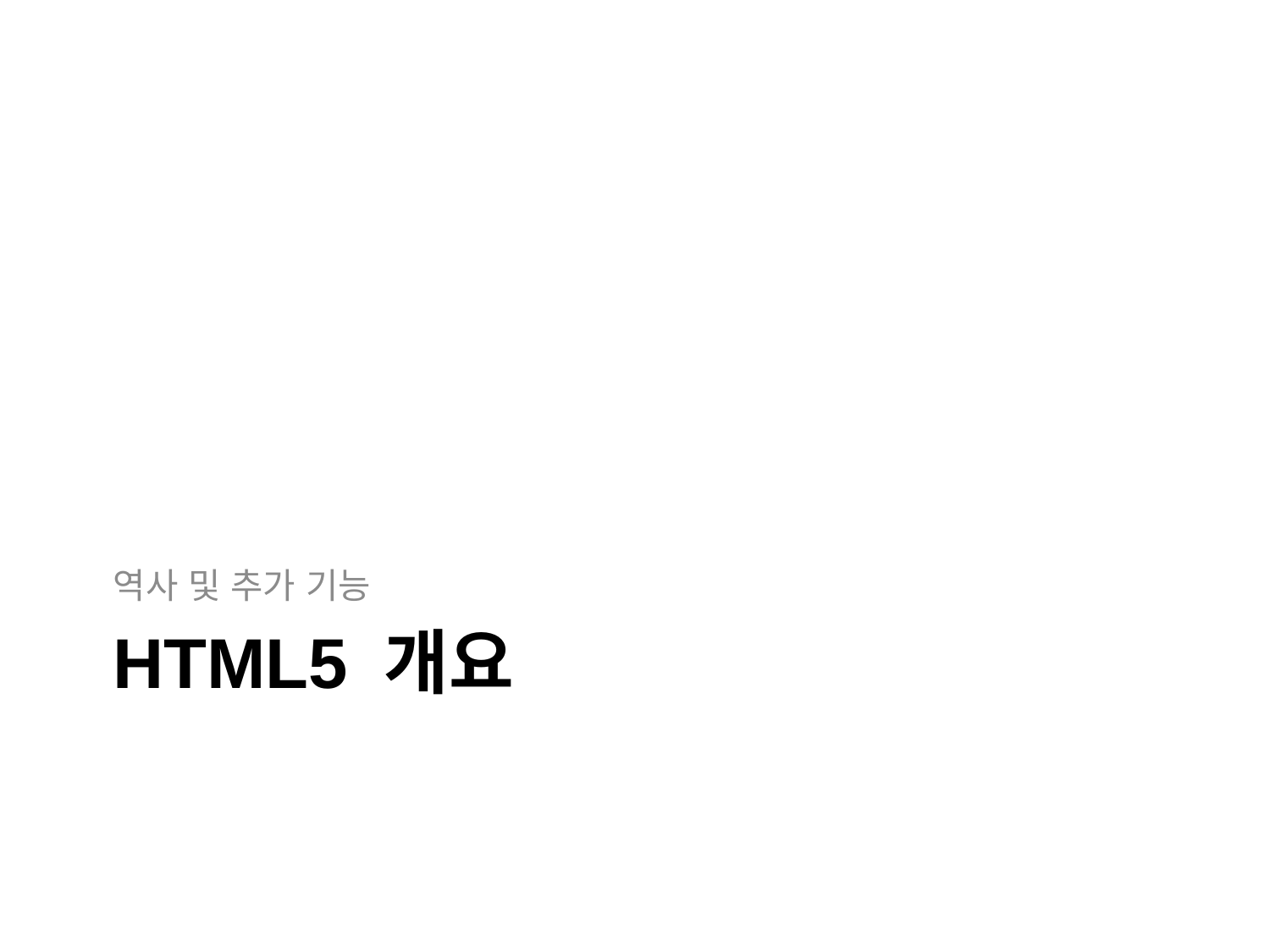

역사 및 추가 기능
# HTML5 개요